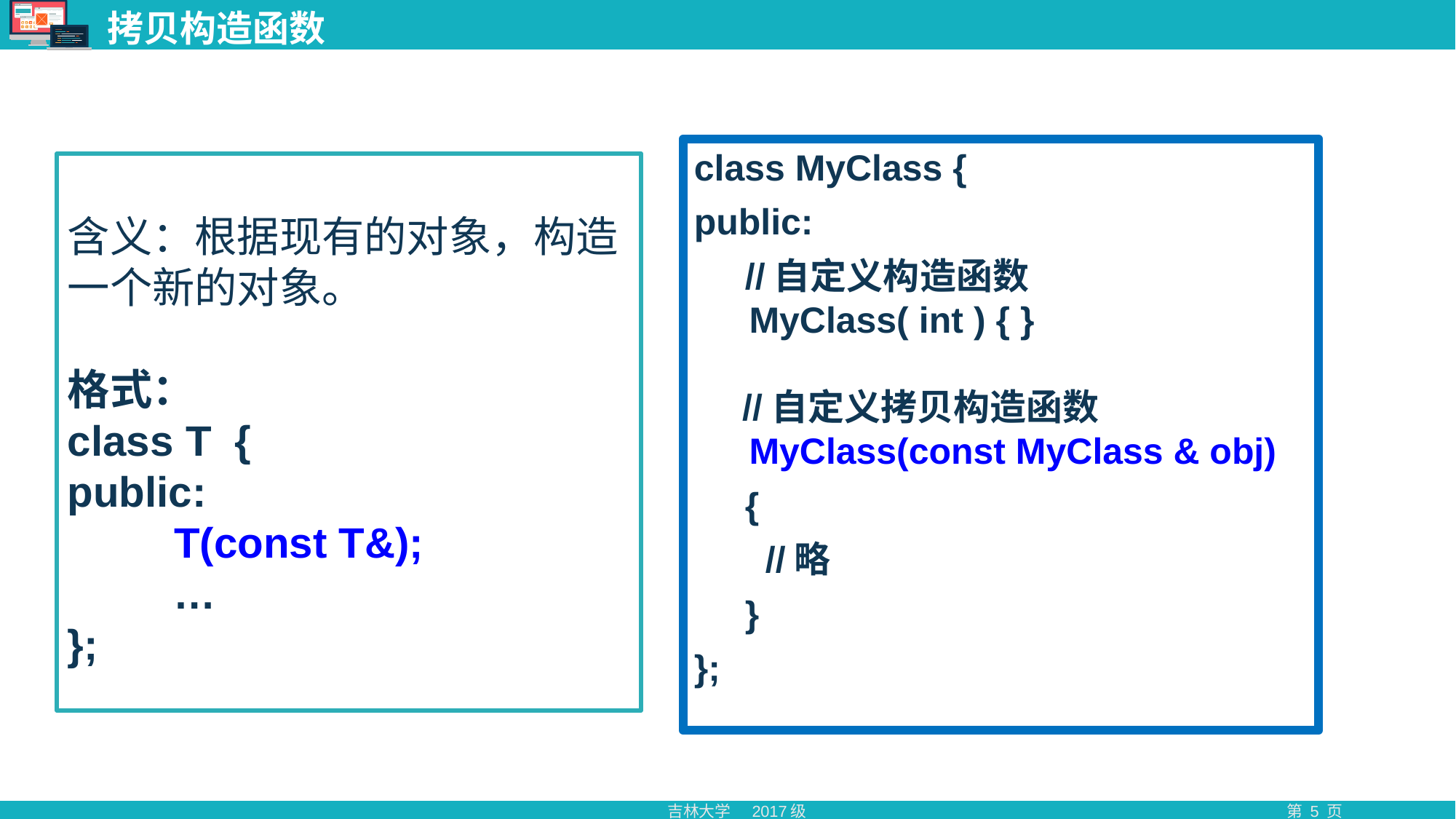

# 拷贝构造函数
class MyClass {
public:
     //自定义构造函数
 MyClass( int ) { }
 //自定义拷贝构造函数
 MyClass(const MyClass & obj)
     {
       //略
     }
};

含义：根据现有的对象，构造一个新的对象。

格式：
class T  {
public:
         T(const T&);
         …
};